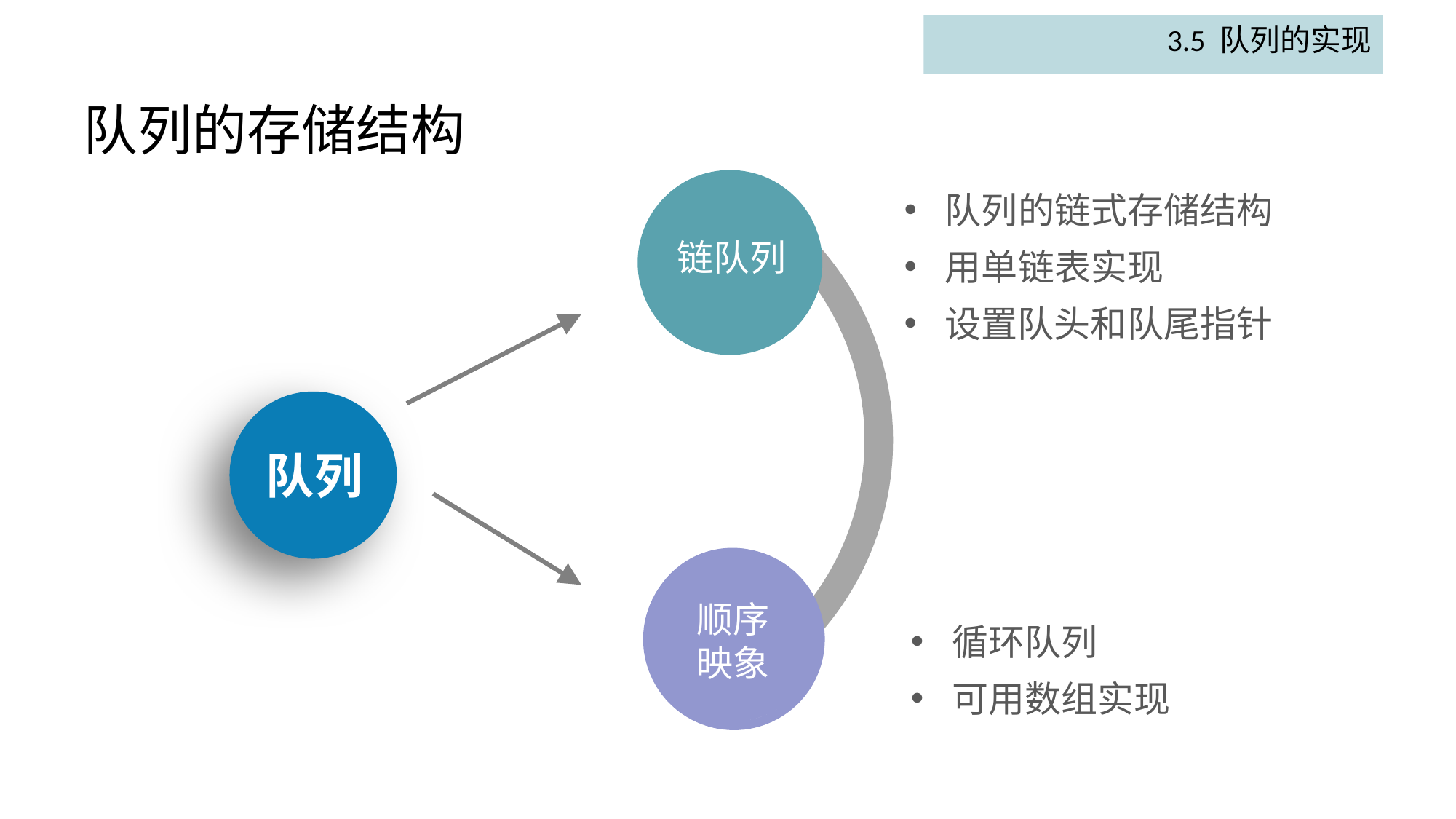

3.5 队列的实现

# 队列的存储结构

链队列
队列的链式存储结构
用单链表实现
设置队头和队尾指针

队列

顺序
映象
循环队列
可用数组实现